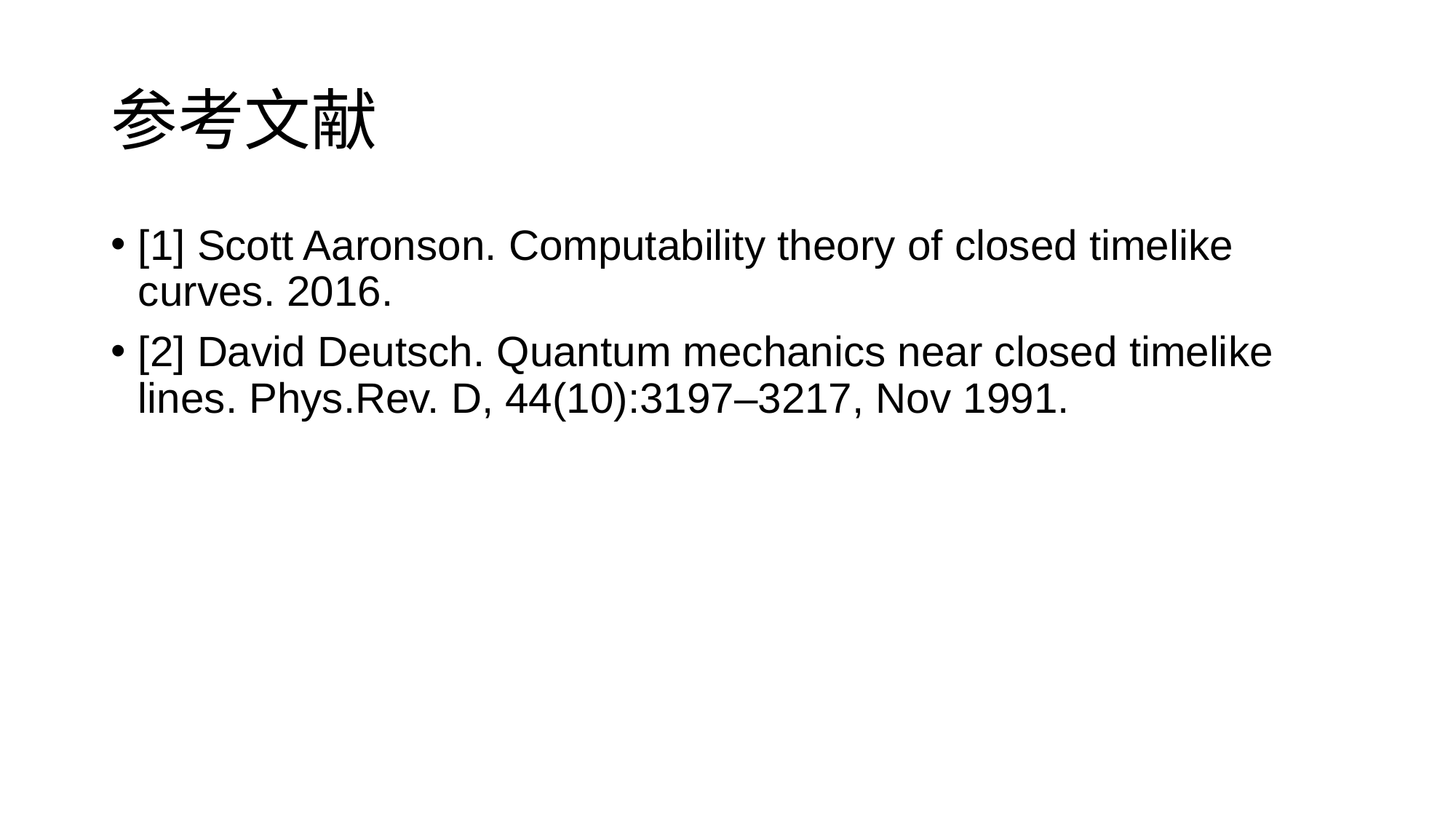

# 参考文献
[1] Scott Aaronson. Computability theory of closed timelike curves. 2016.
[2] David Deutsch. Quantum mechanics near closed timelike lines. Phys.Rev. D, 44(10):3197–3217, Nov 1991.